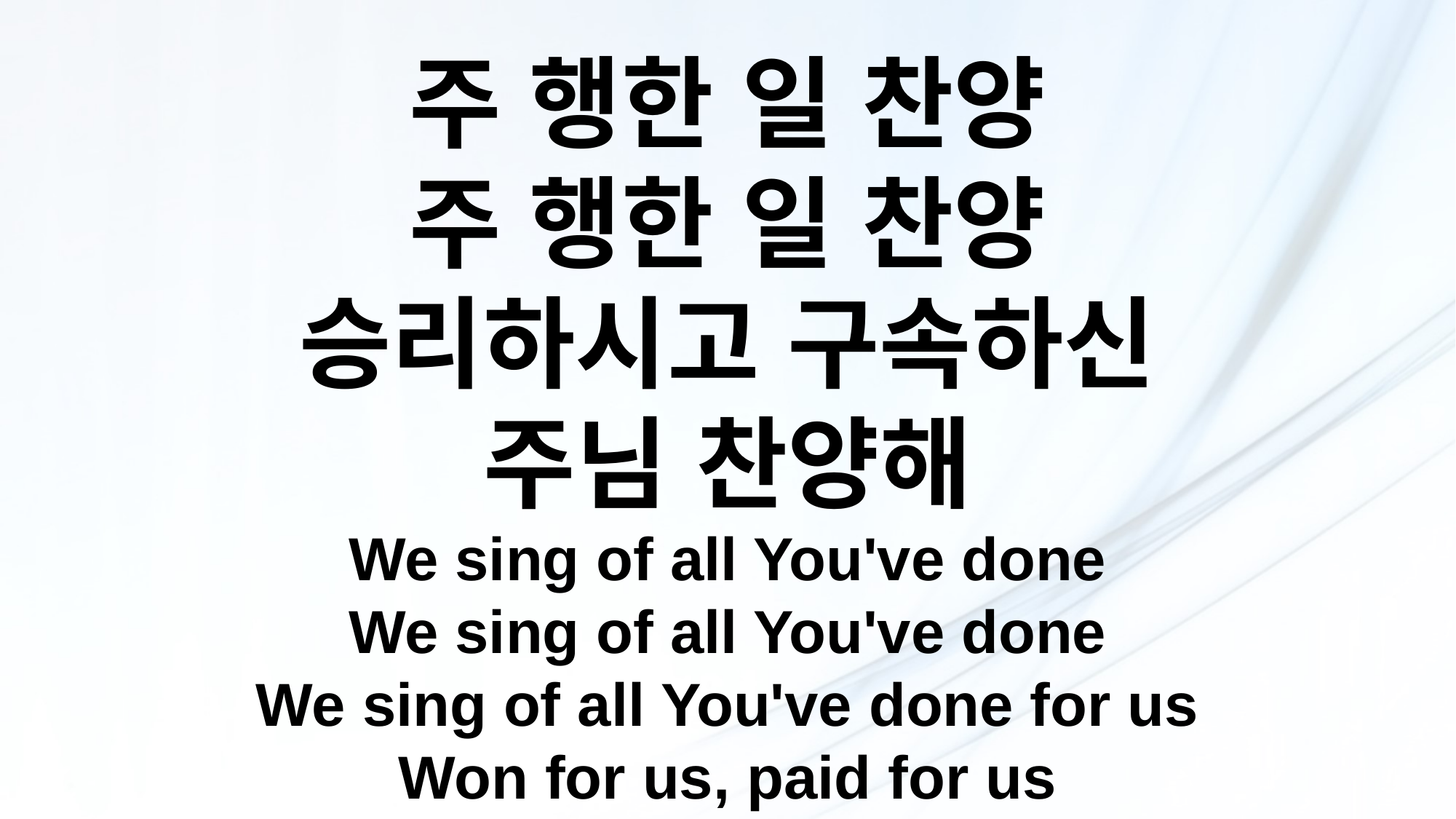

주 행한 일 찬양
주 행한 일 찬양
승리하시고 구속하신
주님 찬양해
We sing of all You've done
We sing of all You've done
We sing of all You've done for us
Won for us, paid for us